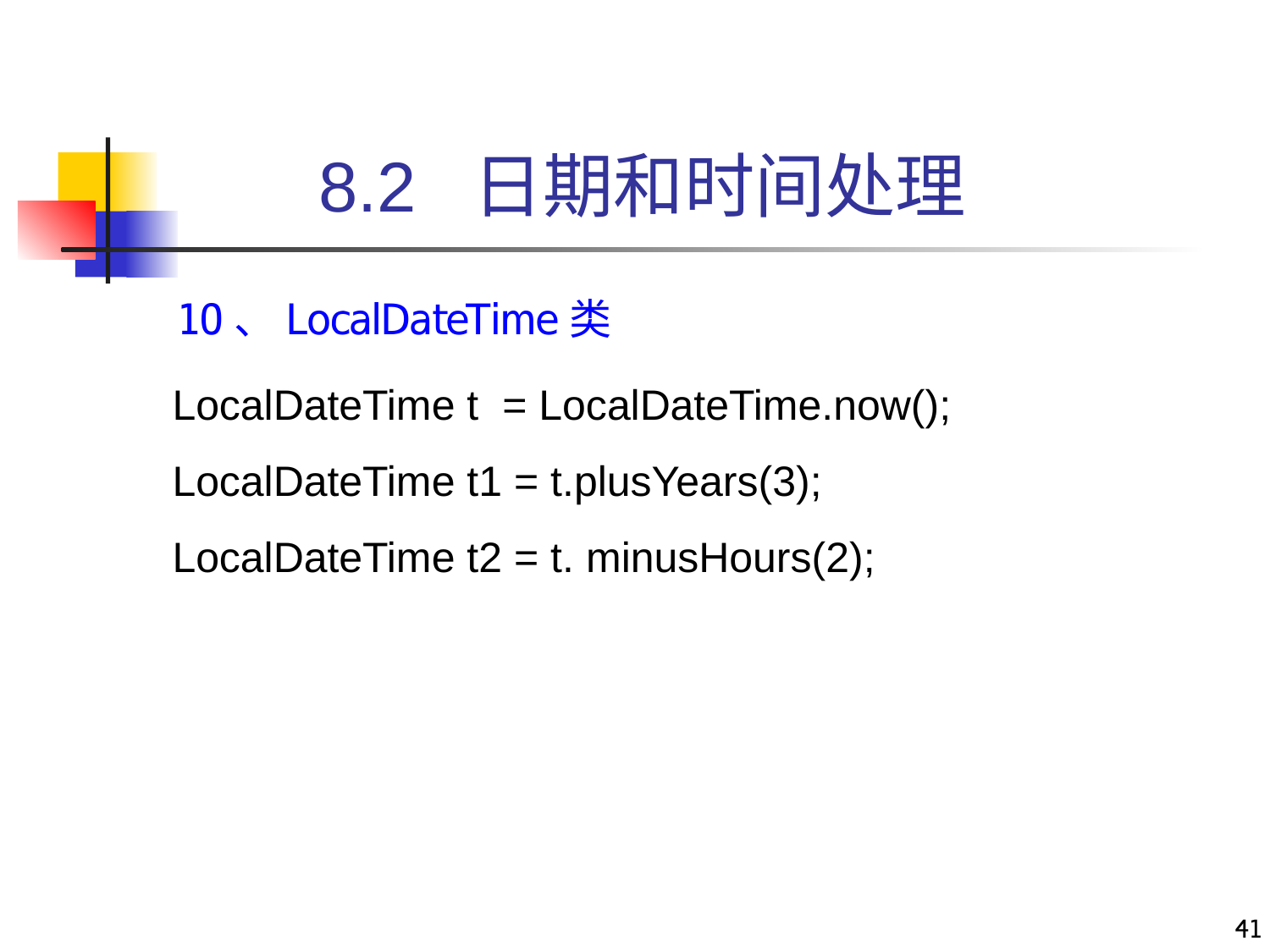

# 8.2  日期和时间处理
10、LocalDateTime类
LocalDateTime t  = LocalDateTime.now();
LocalDateTime t1 = t.plusYears(3);
LocalDateTime t2 = t. minusHours(2);
41